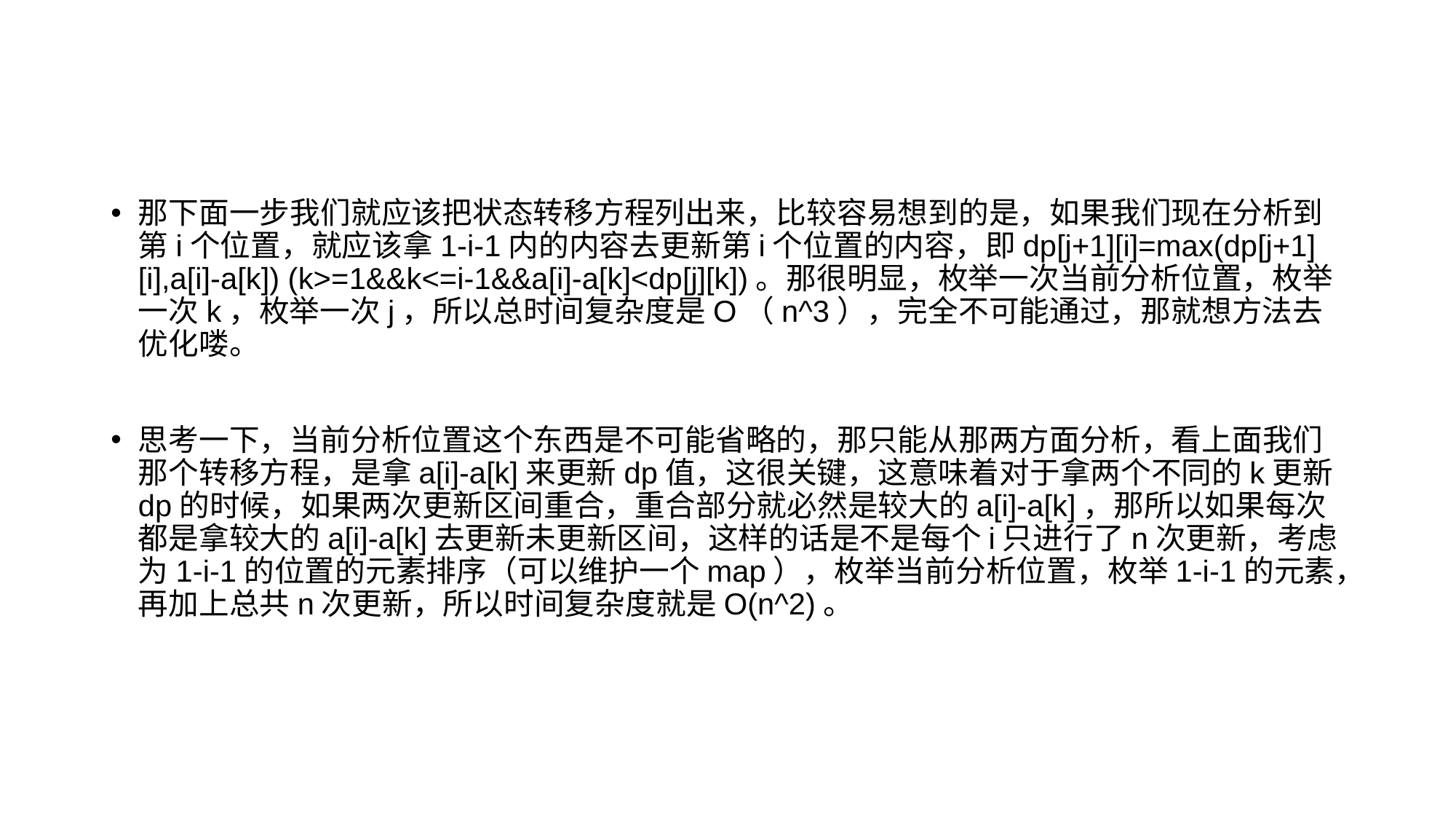

那下面一步我们就应该把状态转移方程列出来，比较容易想到的是，如果我们现在分析到第i个位置，就应该拿1-i-1内的内容去更新第i个位置的内容，即dp[j+1][i]=max(dp[j+1][i],a[i]-a[k]) (k>=1&&k<=i-1&&a[i]-a[k]<dp[j][k])。那很明显，枚举一次当前分析位置，枚举一次k，枚举一次j，所以总时间复杂度是O（n^3），完全不可能通过，那就想方法去优化喽。

思考一下，当前分析位置这个东西是不可能省略的，那只能从那两方面分析，看上面我们那个转移方程，是拿a[i]-a[k]来更新dp值，这很关键，这意味着对于拿两个不同的k更新dp的时候，如果两次更新区间重合，重合部分就必然是较大的a[i]-a[k]，那所以如果每次都是拿较大的a[i]-a[k]去更新未更新区间，这样的话是不是每个i只进行了n次更新，考虑为1-i-1的位置的元素排序（可以维护一个map），枚举当前分析位置，枚举1-i-1的元素，再加上总共n次更新，所以时间复杂度就是O(n^2)。